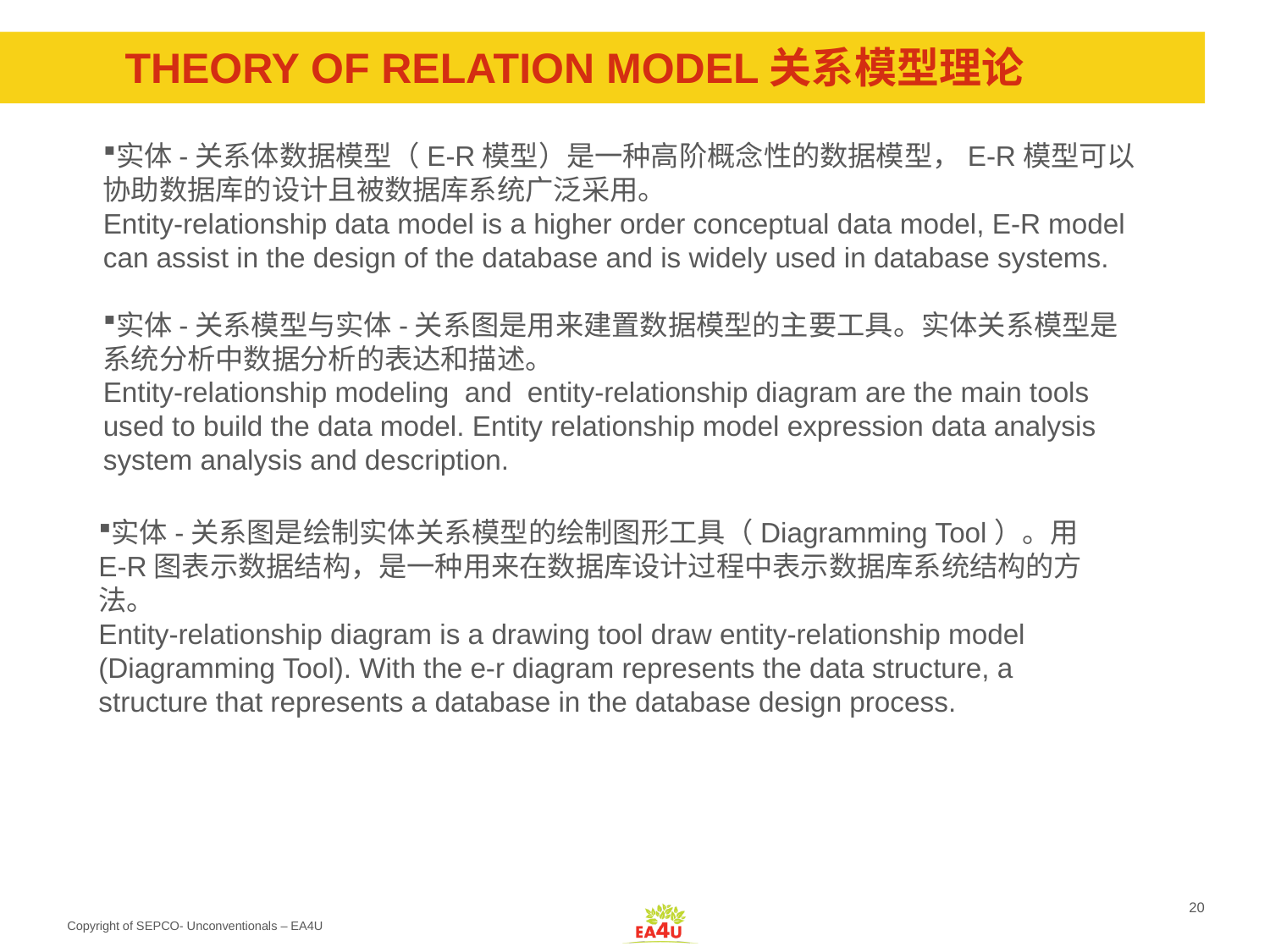

# Theory of relation model关系模型理论
实体-关系体数据模型（E-R模型）是一种高阶概念性的数据模型，E-R模型可以协助数据库的设计且被数据库系统广泛采用。
Entity-relationship data model is a higher order conceptual data model, E-R model can assist in the design of the database and is widely used in database systems.

实体-关系模型与实体-关系图是用来建置数据模型的主要工具。实体关系模型是系统分析中数据分析的表达和描述。
Entity-relationship modeling  and  entity-relationship diagram are the main tools used to build the data model. Entity relationship model expression data analysis system analysis and description.
实体-关系图是绘制实体关系模型的绘制图形工具（Diagramming Tool）。用E-R图表示数据结构，是一种用来在数据库设计过程中表示数据库系统结构的方法。
Entity-relationship diagram is a drawing tool draw entity-relationship model (Diagramming Tool). With the e-r diagram represents the data structure, a structure that represents a database in the database design process.

20